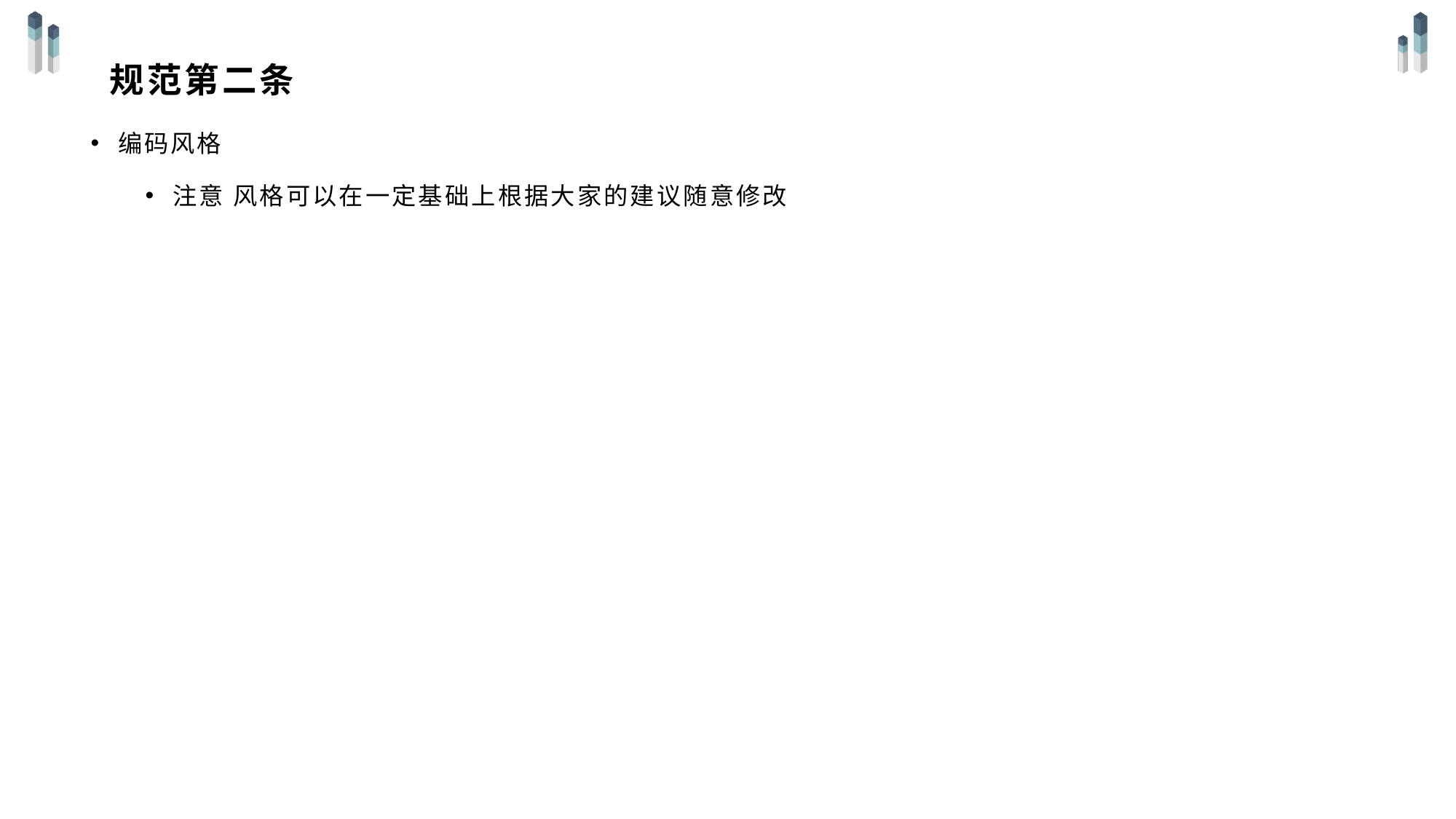

# 规范第二条
编码风格
注意 风格可以在一定基础上根据大家的建议随意修改